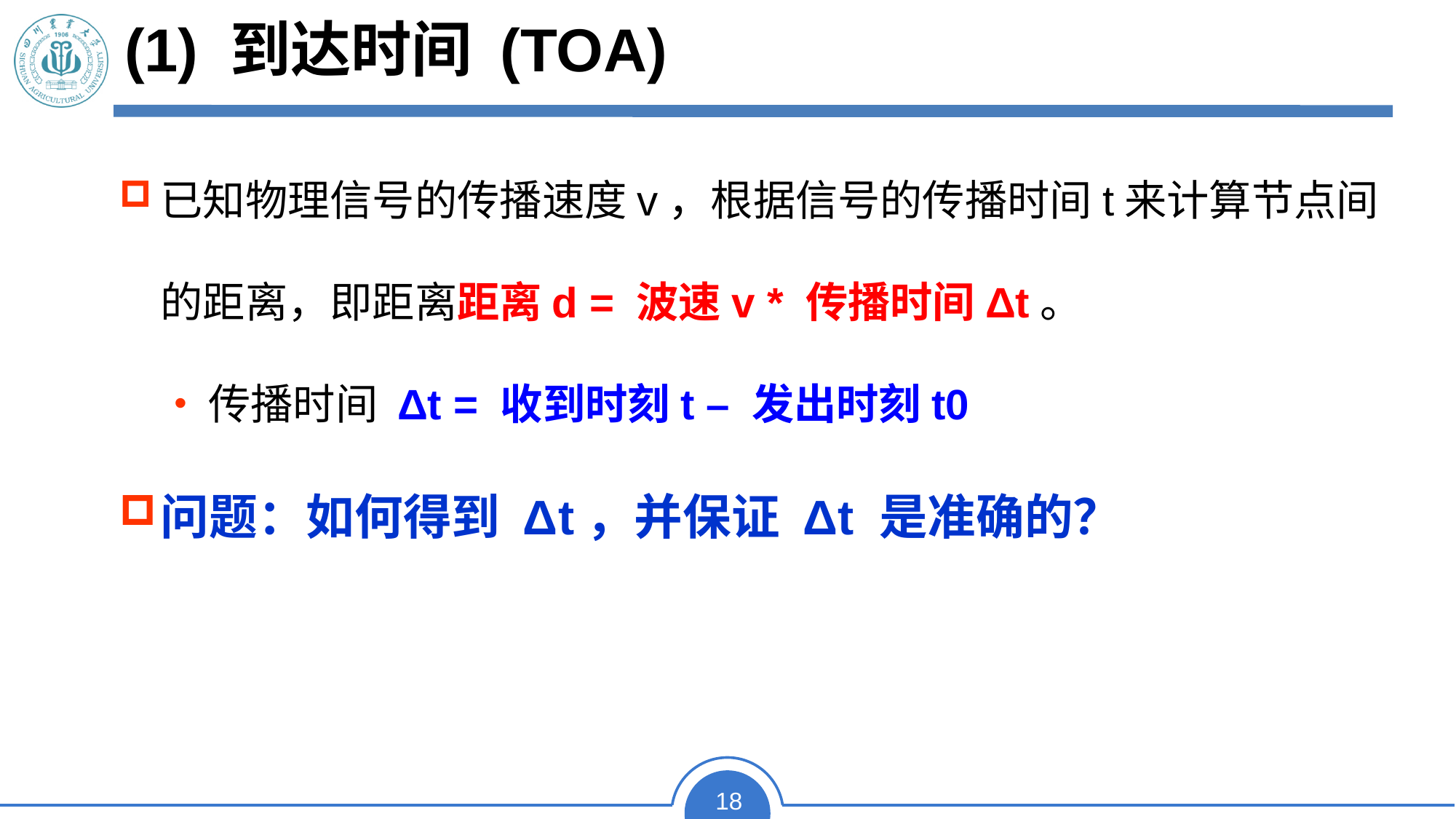

# (1) 到达时间 (ToA)
已知物理信号的传播速度v，根据信号的传播时间t来计算节点间的距离，即距离距离d = 波速v * 传播时间Δt。
传播时间 Δt = 收到时刻t – 发出时刻t0
问题：如何得到 Δt，并保证 Δt 是准确的？